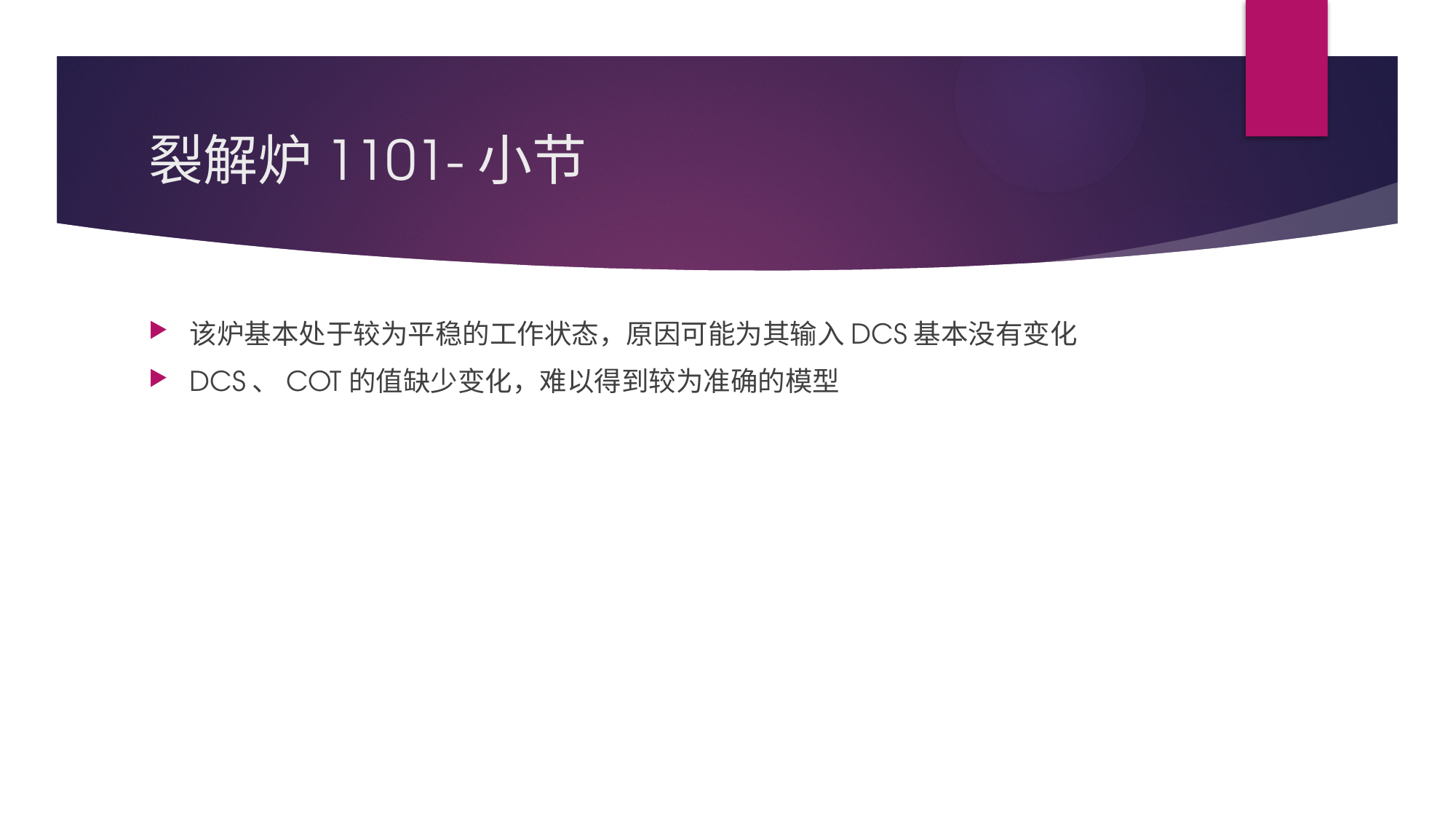

# 裂解炉1101-小节
该炉基本处于较为平稳的工作状态，原因可能为其输入DCS基本没有变化
DCS、COT的值缺少变化，难以得到较为准确的模型